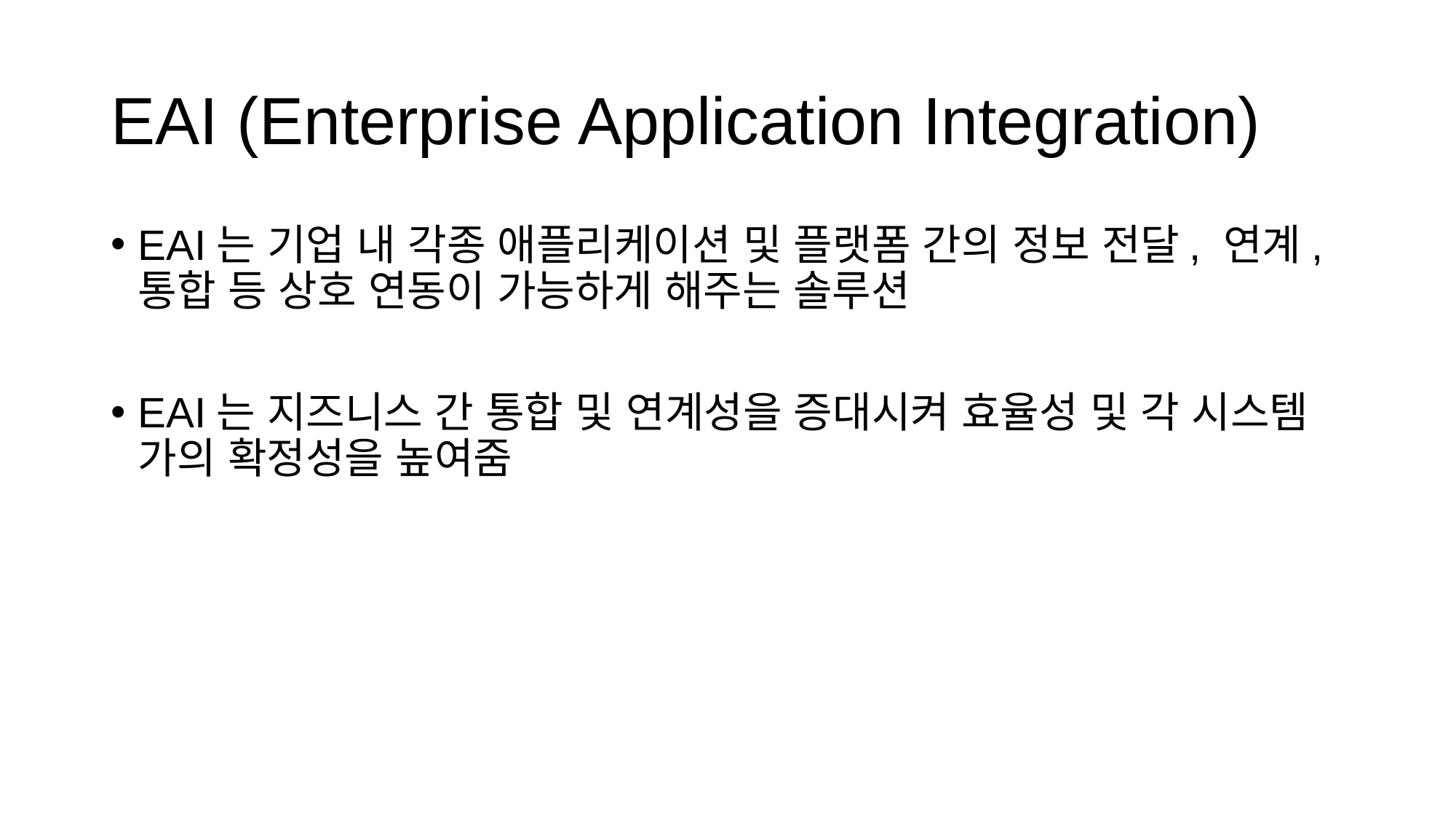

# EAI (Enterprise Application Integration)
EAI는 기업 내 각종 애플리케이션 및 플랫폼 간의 정보 전달, 연계, 통합 등 상호 연동이 가능하게 해주는 솔루션

EAI는 지즈니스 간 통합 및 연계성을 증대시켜 효율성 및 각 시스템 가의 확정성을 높여줌